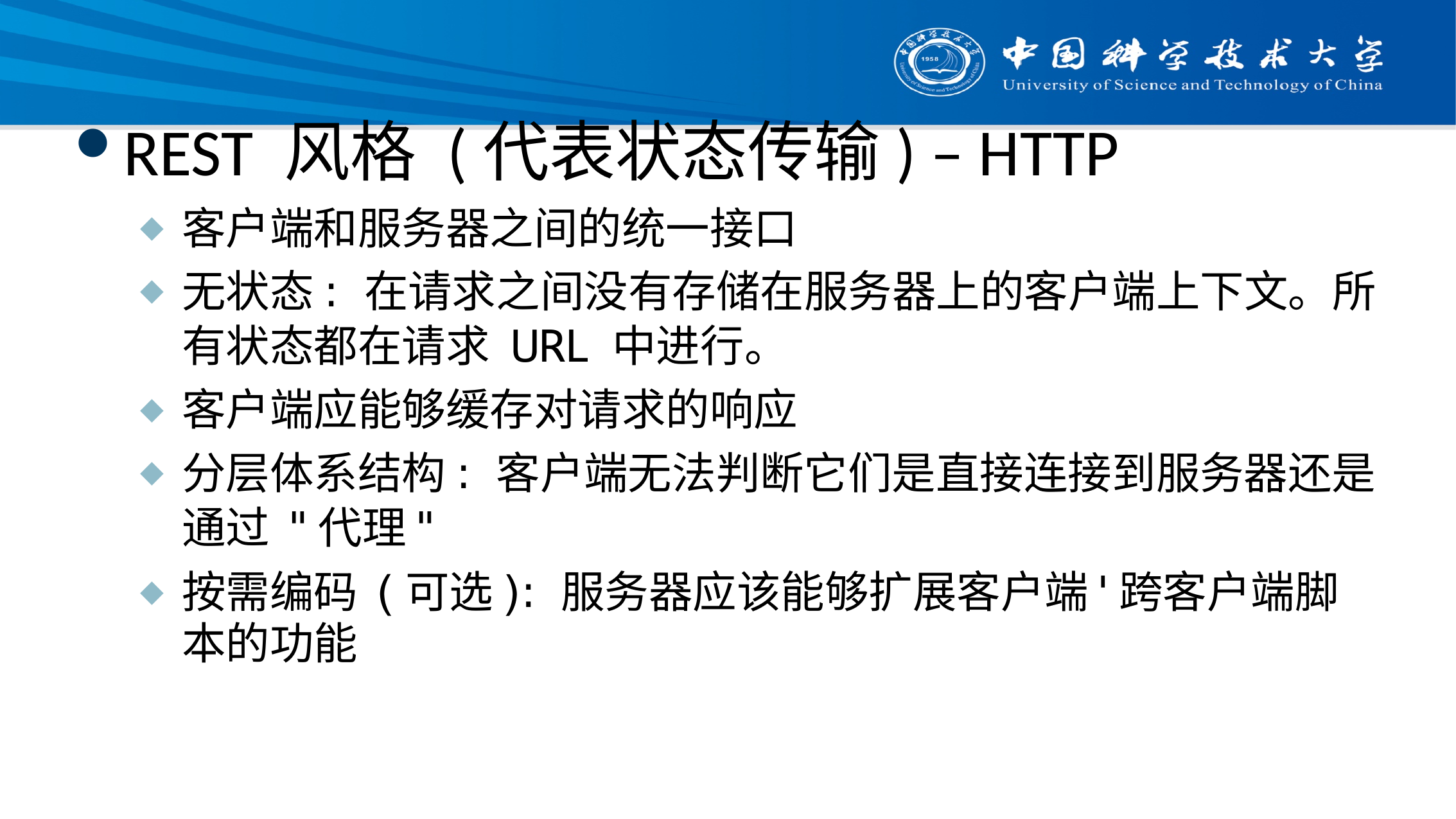

# 建筑风格: 例子
REST 风格 (代表状态传输) – HTTP
客户端和服务器之间的统一接口
无状态: 在请求之间没有存储在服务器上的客户端上下文。所有状态都在请求 URL 中进行。
客户端应能够缓存对请求的响应
分层体系结构: 客户端无法判断它们是直接连接到服务器还是通过 "代理"
按需编码 (可选): 服务器应该能够扩展客户端'跨客户端脚本的功能